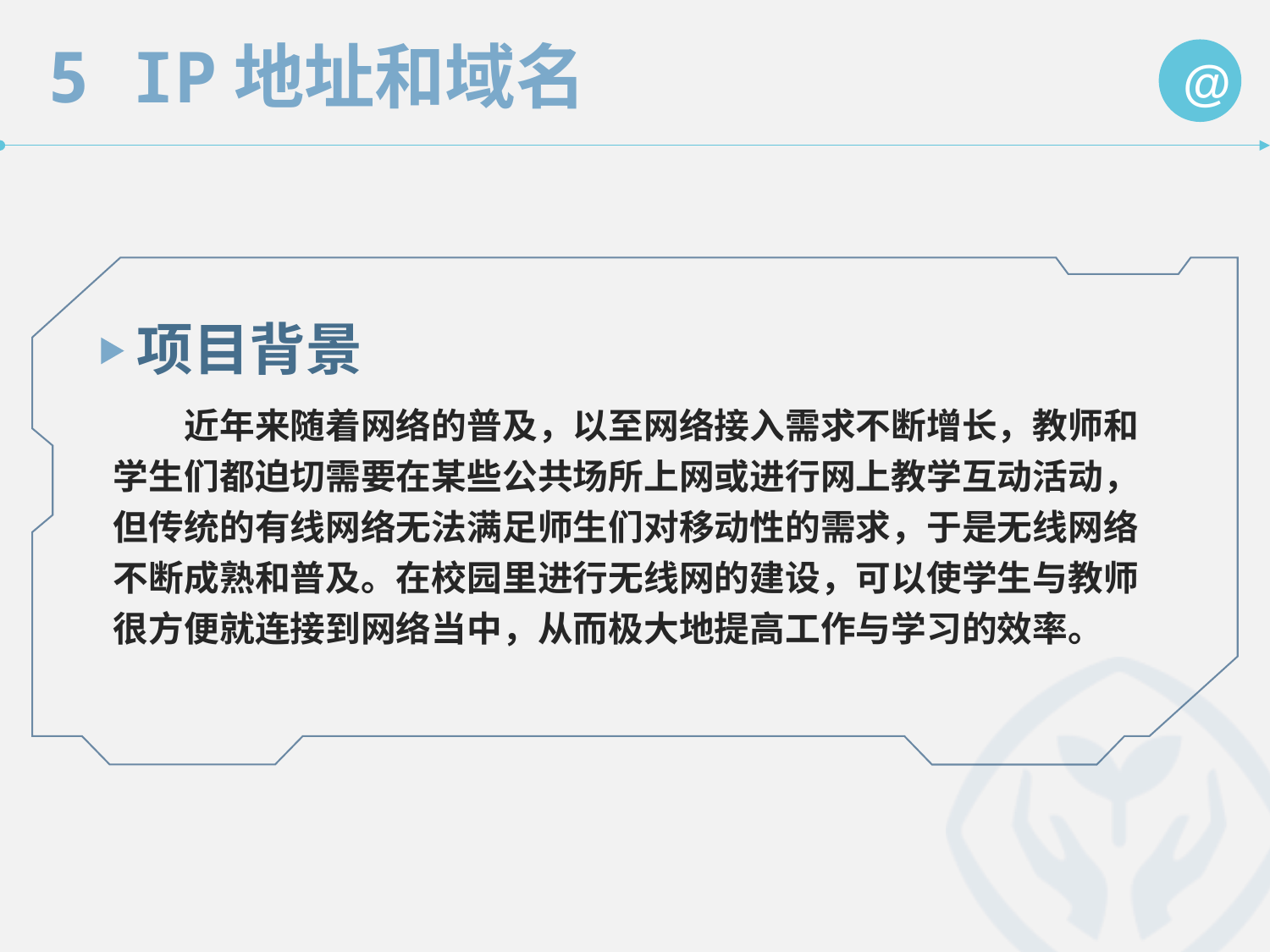

项目背景

　　近年来随着网络的普及，以至网络接入需求不断增长，教师和学生们都迫切需要在某些公共场所上网或进行网上教学互动活动，但传统的有线网络无法满足师生们对移动性的需求，于是无线网络不断成熟和普及。在校园里进行无线网的建设，可以使学生与教师很方便就连接到网络当中，从而极大地提高工作与学习的效率。